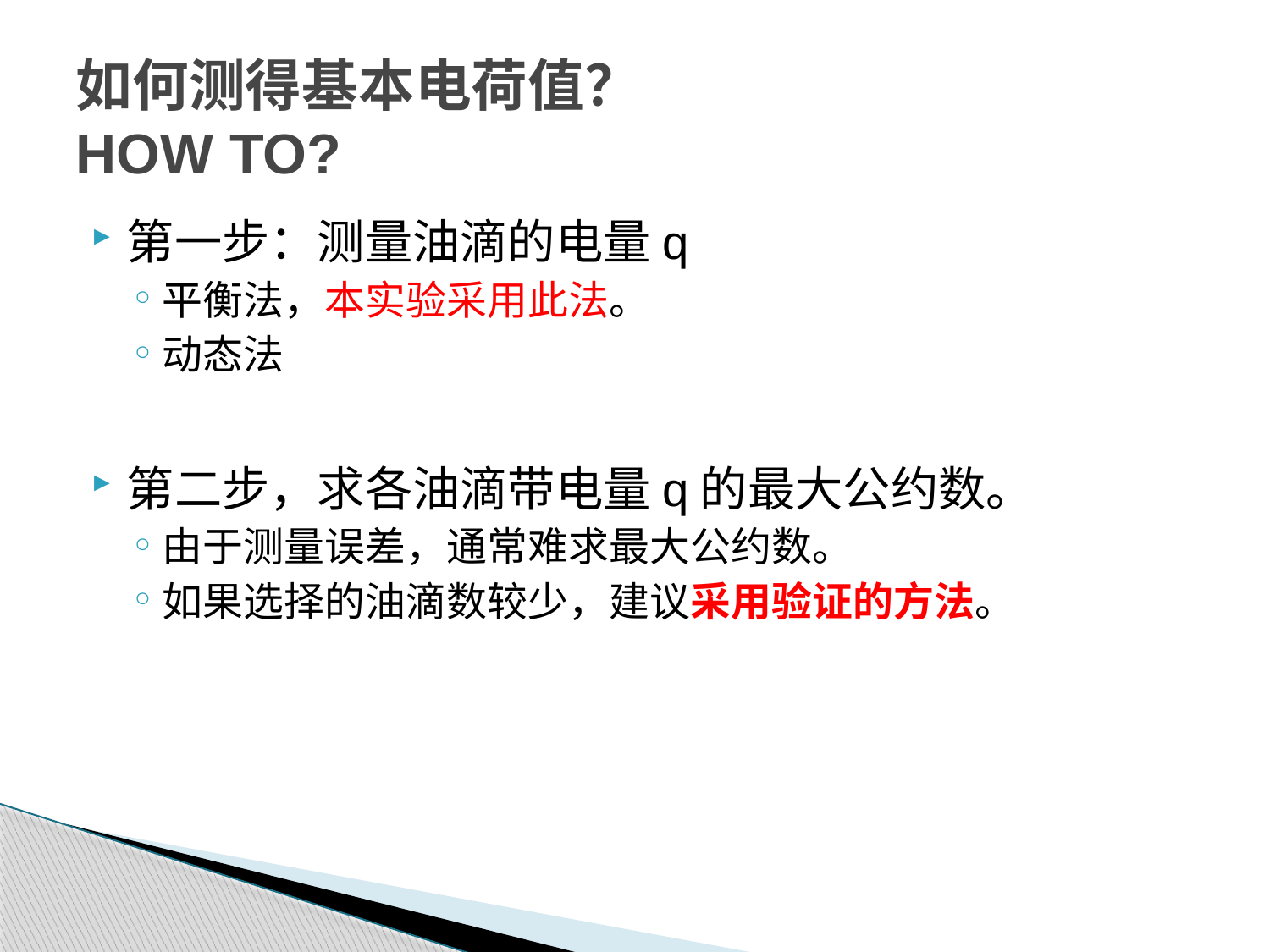

# 如何测得基本电荷值？ HOW TO?
第一步：测量油滴的电量q
平衡法，本实验采用此法。
动态法

第二步，求各油滴带电量q的最大公约数。
由于测量误差，通常难求最大公约数。
如果选择的油滴数较少，建议采用验证的方法。